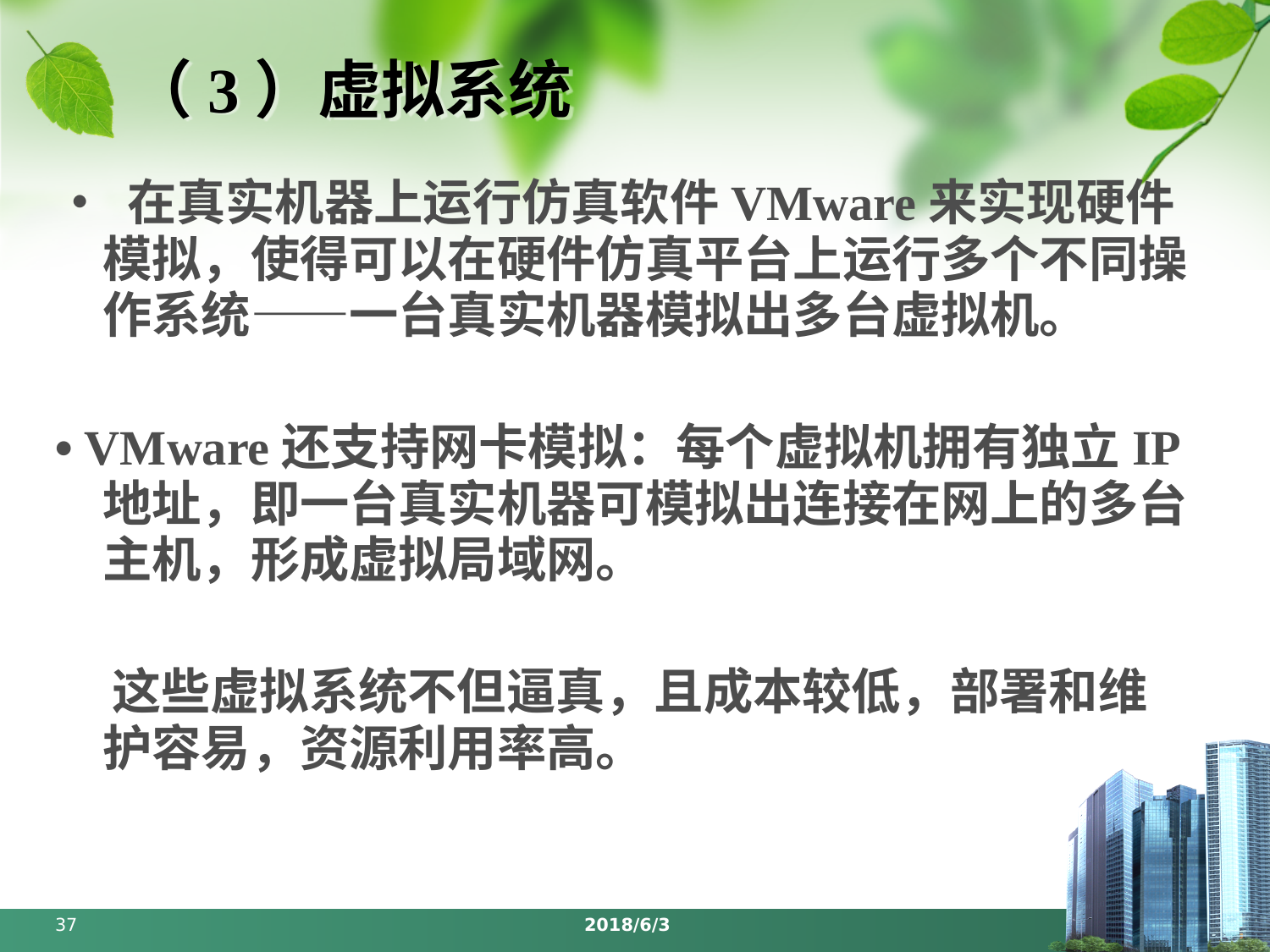

# （3）虚拟系统
• 在真实机器上运行仿真软件VMware来实现硬件模拟，使得可以在硬件仿真平台上运行多个不同操作系统——一台真实机器模拟出多台虚拟机。

• VMware还支持网卡模拟：每个虚拟机拥有独立IP地址，即一台真实机器可模拟出连接在网上的多台主机，形成虚拟局域网。

    这些虚拟系统不但逼真，且成本较低，部署和维护容易，资源利用率高。
37
2018/6/3